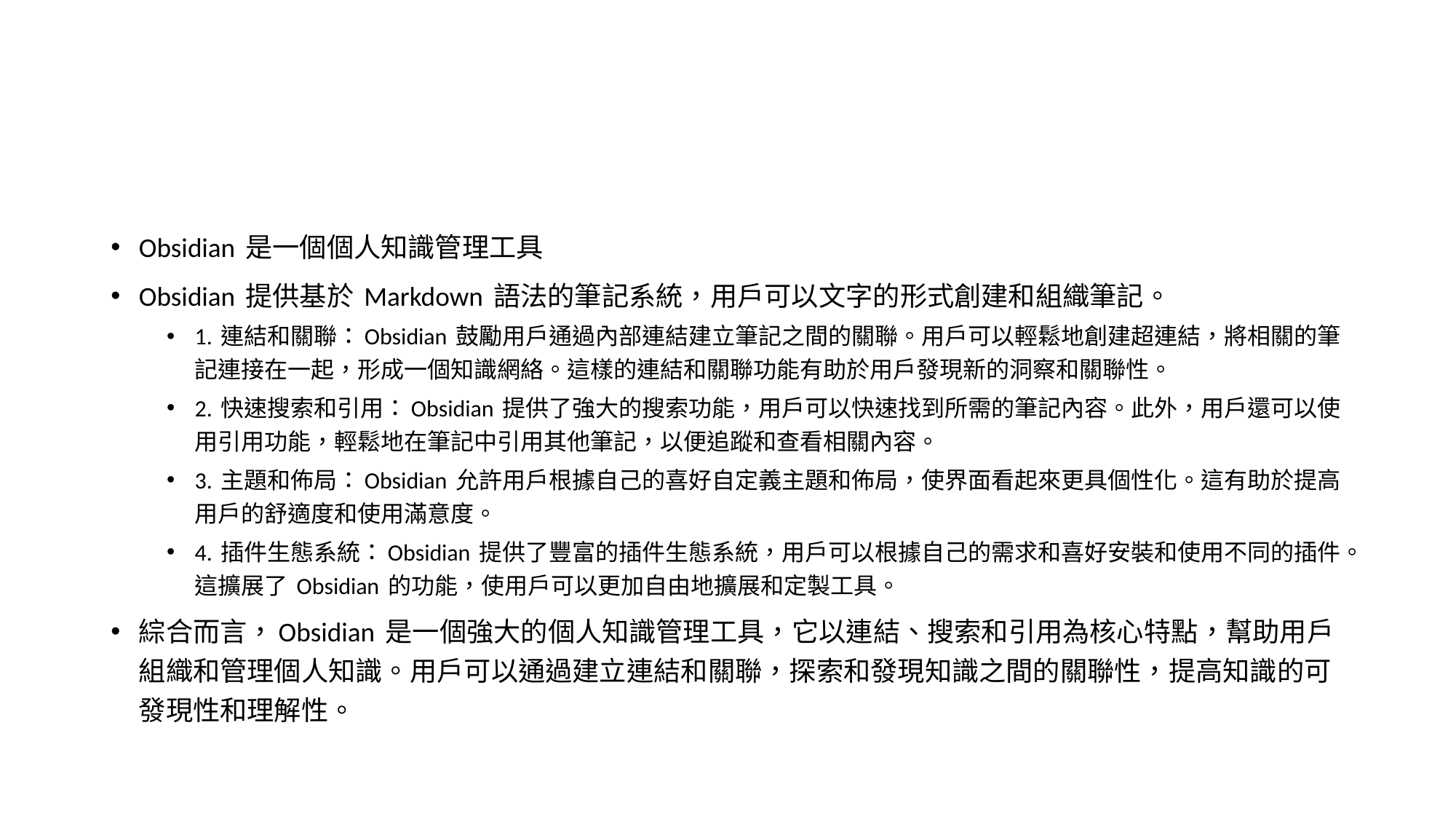

#
Obsidian 是一個個人知識管理工具
Obsidian 提供基於 Markdown 語法的筆記系統，用戶可以文字的形式創建和組織筆記。
1. 連結和關聯：Obsidian 鼓勵用戶通過內部連結建立筆記之間的關聯。用戶可以輕鬆地創建超連結，將相關的筆記連接在一起，形成一個知識網絡。這樣的連結和關聯功能有助於用戶發現新的洞察和關聯性。
2. 快速搜索和引用：Obsidian 提供了強大的搜索功能，用戶可以快速找到所需的筆記內容。此外，用戶還可以使用引用功能，輕鬆地在筆記中引用其他筆記，以便追蹤和查看相關內容。
3. 主題和佈局：Obsidian 允許用戶根據自己的喜好自定義主題和佈局，使界面看起來更具個性化。這有助於提高用戶的舒適度和使用滿意度。
4. 插件生態系統：Obsidian 提供了豐富的插件生態系統，用戶可以根據自己的需求和喜好安裝和使用不同的插件。這擴展了 Obsidian 的功能，使用戶可以更加自由地擴展和定製工具。
綜合而言，Obsidian 是一個強大的個人知識管理工具，它以連結、搜索和引用為核心特點，幫助用戶組織和管理個人知識。用戶可以通過建立連結和關聯，探索和發現知識之間的關聯性，提高知識的可發現性和理解性。